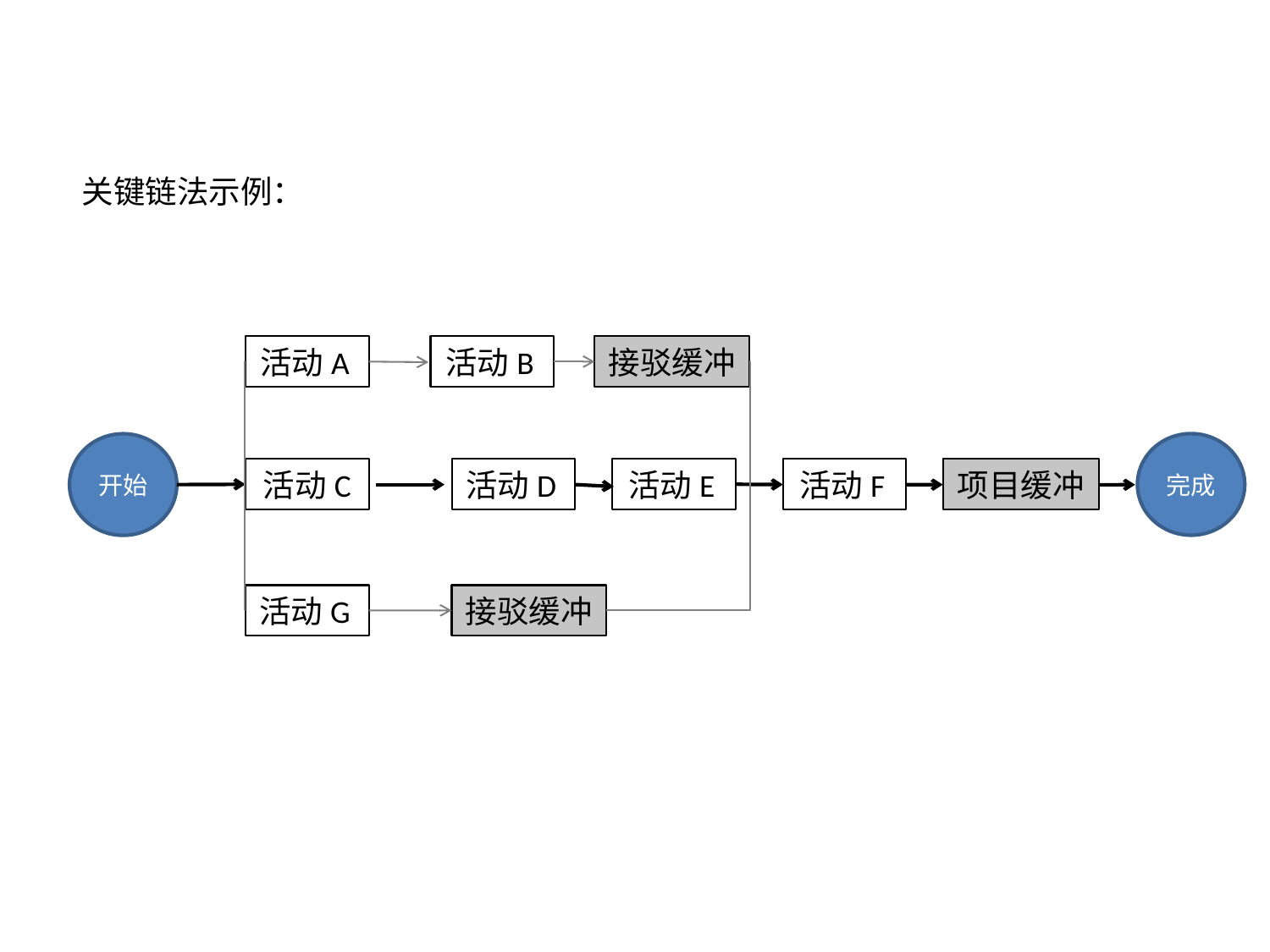

关键链法示例：
活动A
活动B
接驳缓冲
完成
开始
活动F
活动C
活动D
活动E
项目缓冲
活动G
接驳缓冲